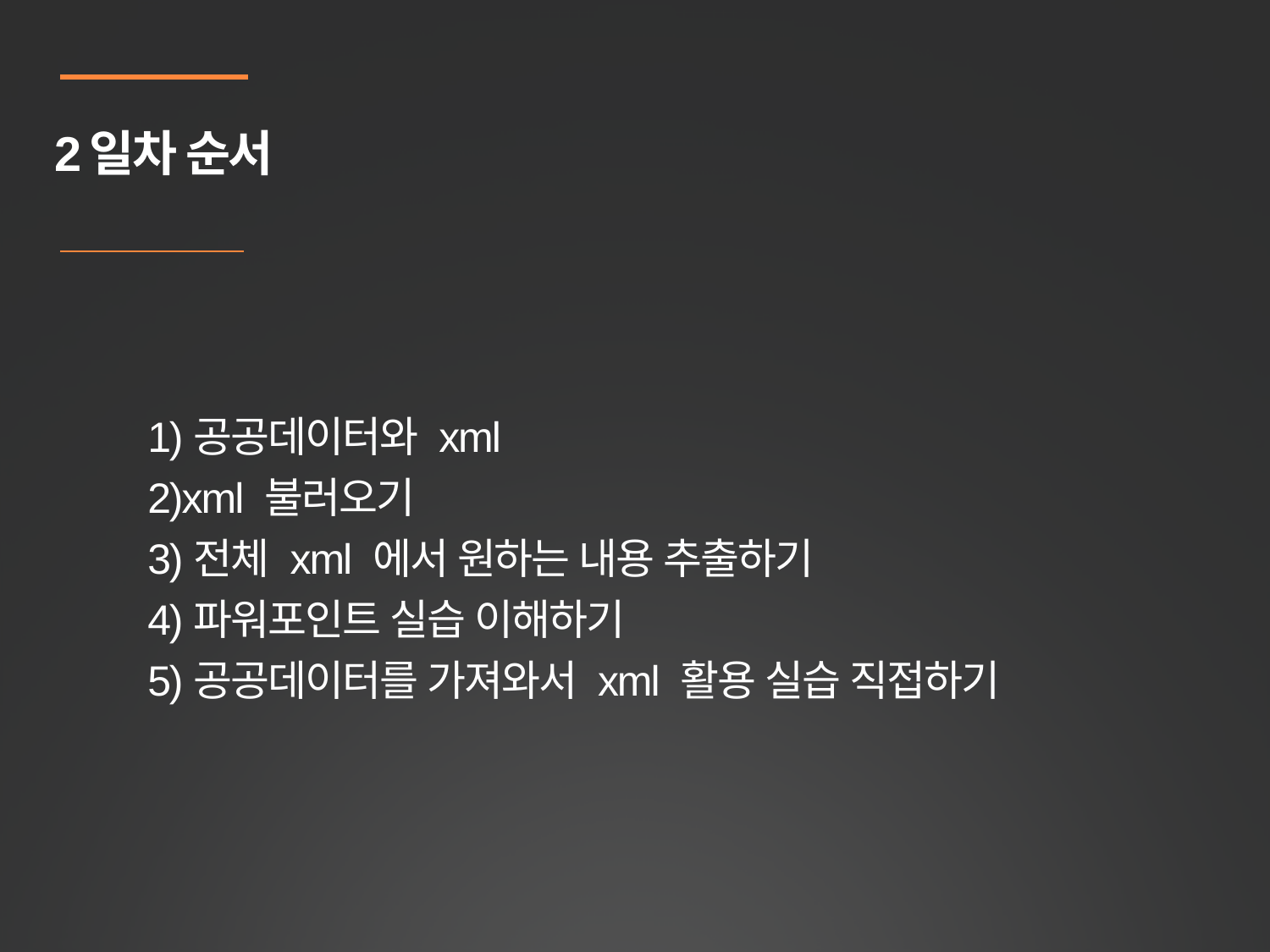

2일차 순서
1)공공데이터와 xml
2)xml 불러오기
3)전체 xml 에서 원하는 내용 추출하기
4)파워포인트 실습 이해하기
5)공공데이터를 가져와서 xml 활용 실습 직접하기